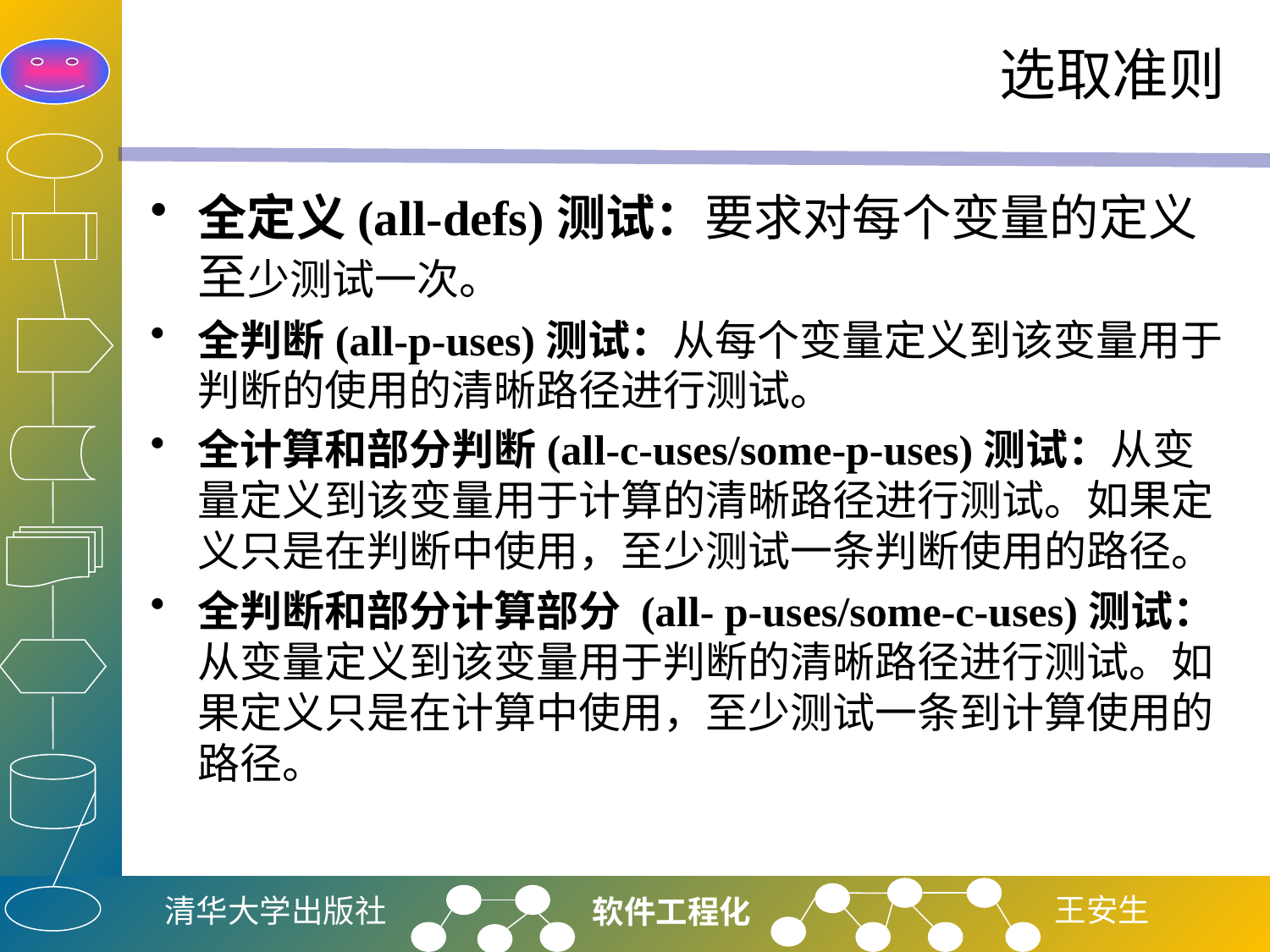

# 选取准则
全定义(all-defs)测试：要求对每个变量的定义至少测试一次。
全判断(all-p-uses)测试：从每个变量定义到该变量用于判断的使用的清晰路径进行测试。
全计算和部分判断(all-c-uses/some-p-uses)测试：从变量定义到该变量用于计算的清晰路径进行测试。如果定义只是在判断中使用，至少测试一条判断使用的路径。
全判断和部分计算部分 (all- p-uses/some-c-uses)测试：从变量定义到该变量用于判断的清晰路径进行测试。如果定义只是在计算中使用，至少测试一条到计算使用的路径。